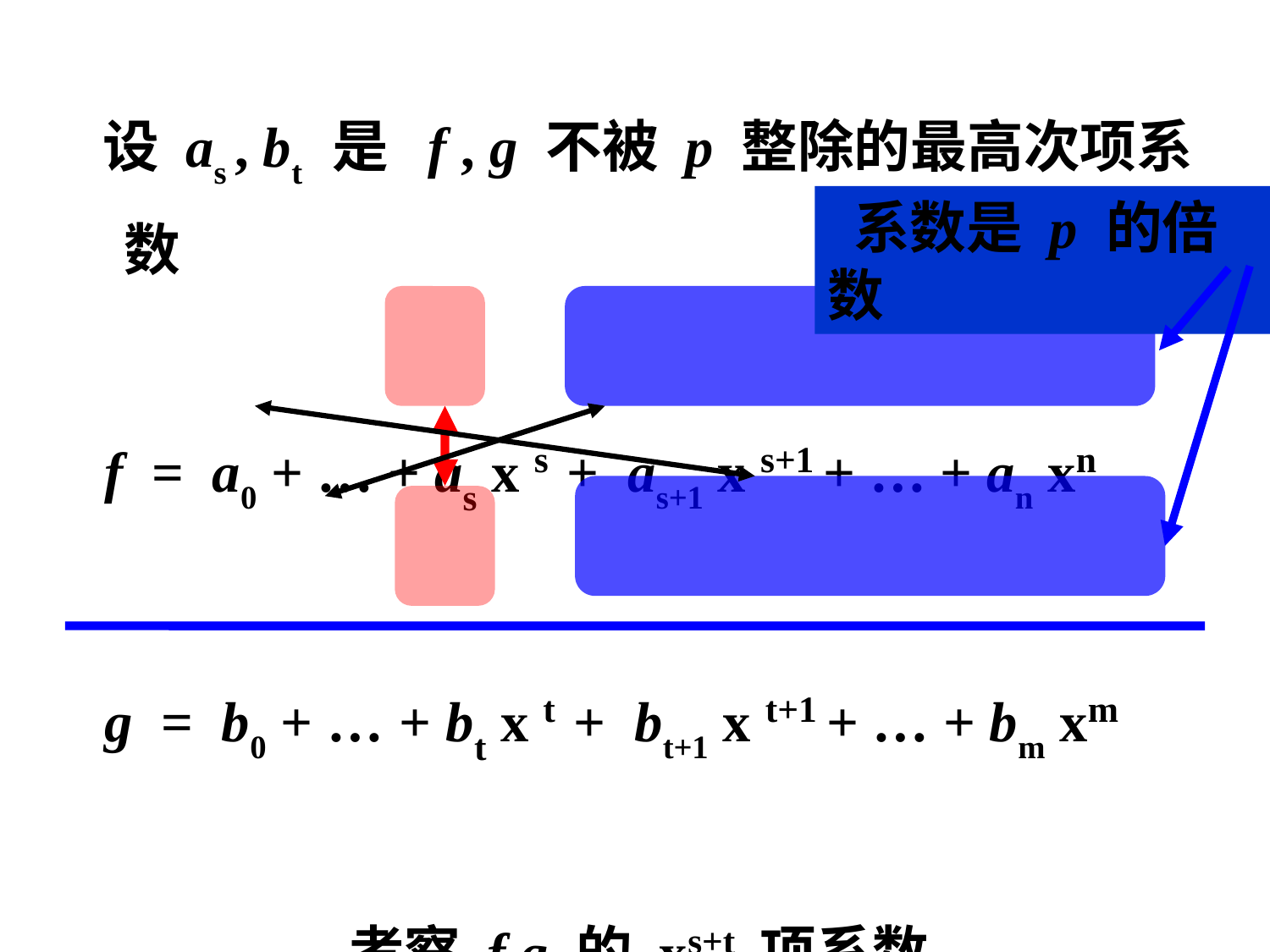

设 as , bt  是  f , g 不被 p 整除的最高次项系数

  f  =  a0 + … + as x s  +  as+1 x s+1 + … + an xn

  g  =  b0 + … + bt x t  +  bt+1 x t+1 + … + bm xm

                    考察 f g 的 xs+t 项系数
 系数是 p 的倍数